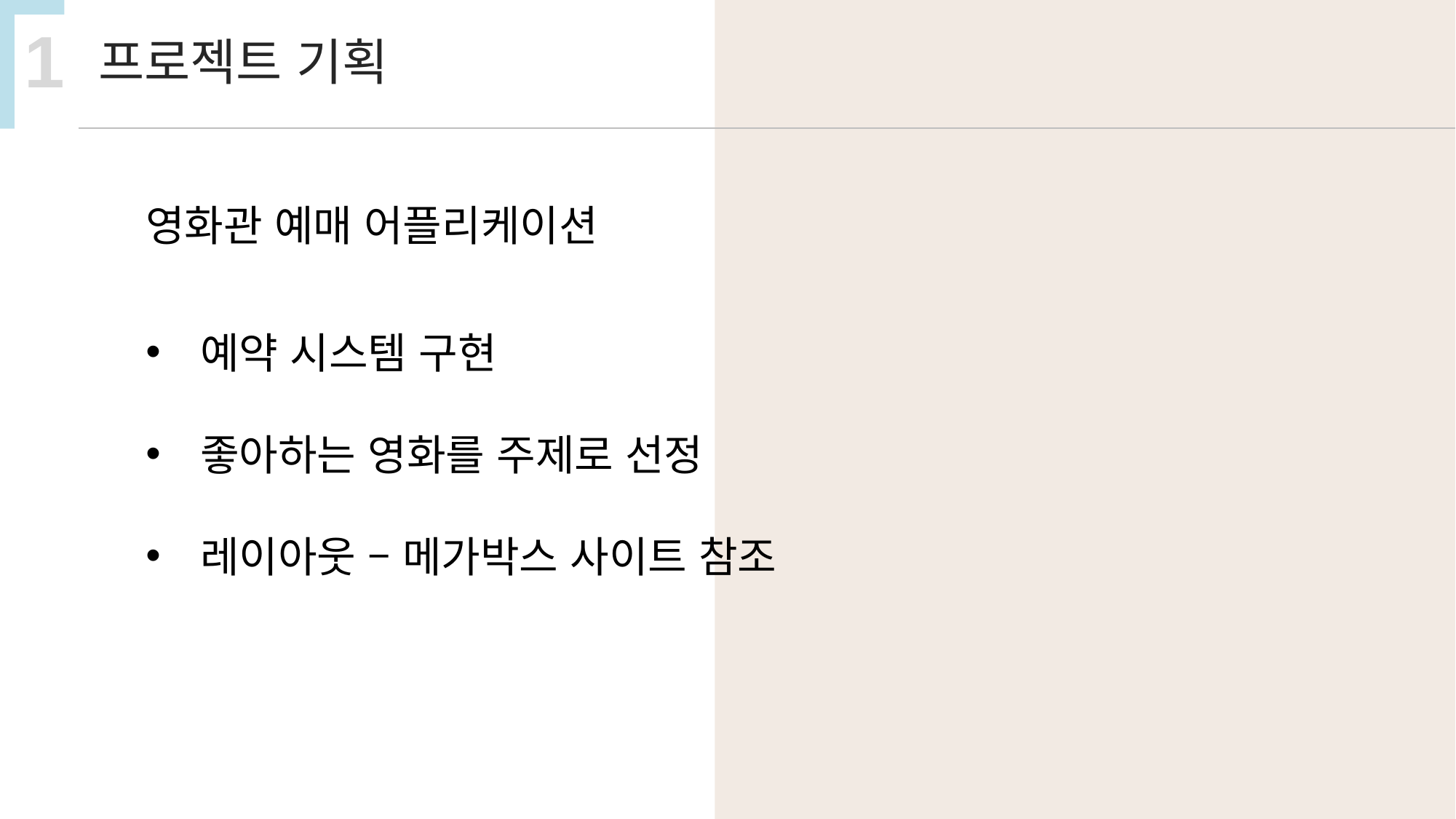

1
프로젝트 기획

영화관 예매 어플리케이션
예약 시스템 구현

좋아하는 영화를 주제로 선정

레이아웃 – 메가박스 사이트 참조